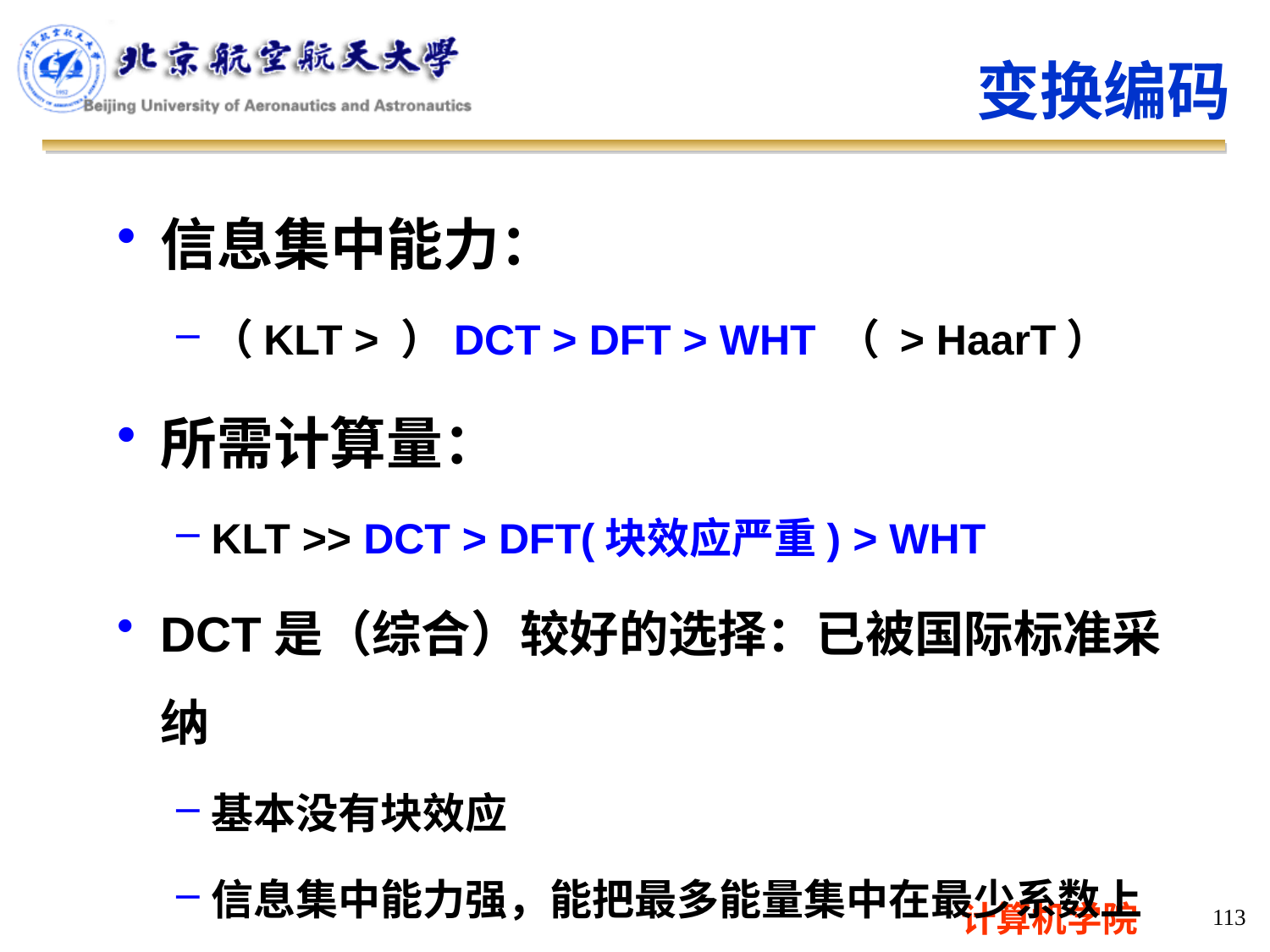

变换编码
信息集中能力：
（KLT > ）DCT > DFT > WHT （ > HaarT）
所需计算量：
KLT >> DCT > DFT(块效应严重) > WHT
DCT是（综合）较好的选择：已被国际标准采纳
基本没有块效应
信息集中能力强，能把最多能量集中在最少系数上
113